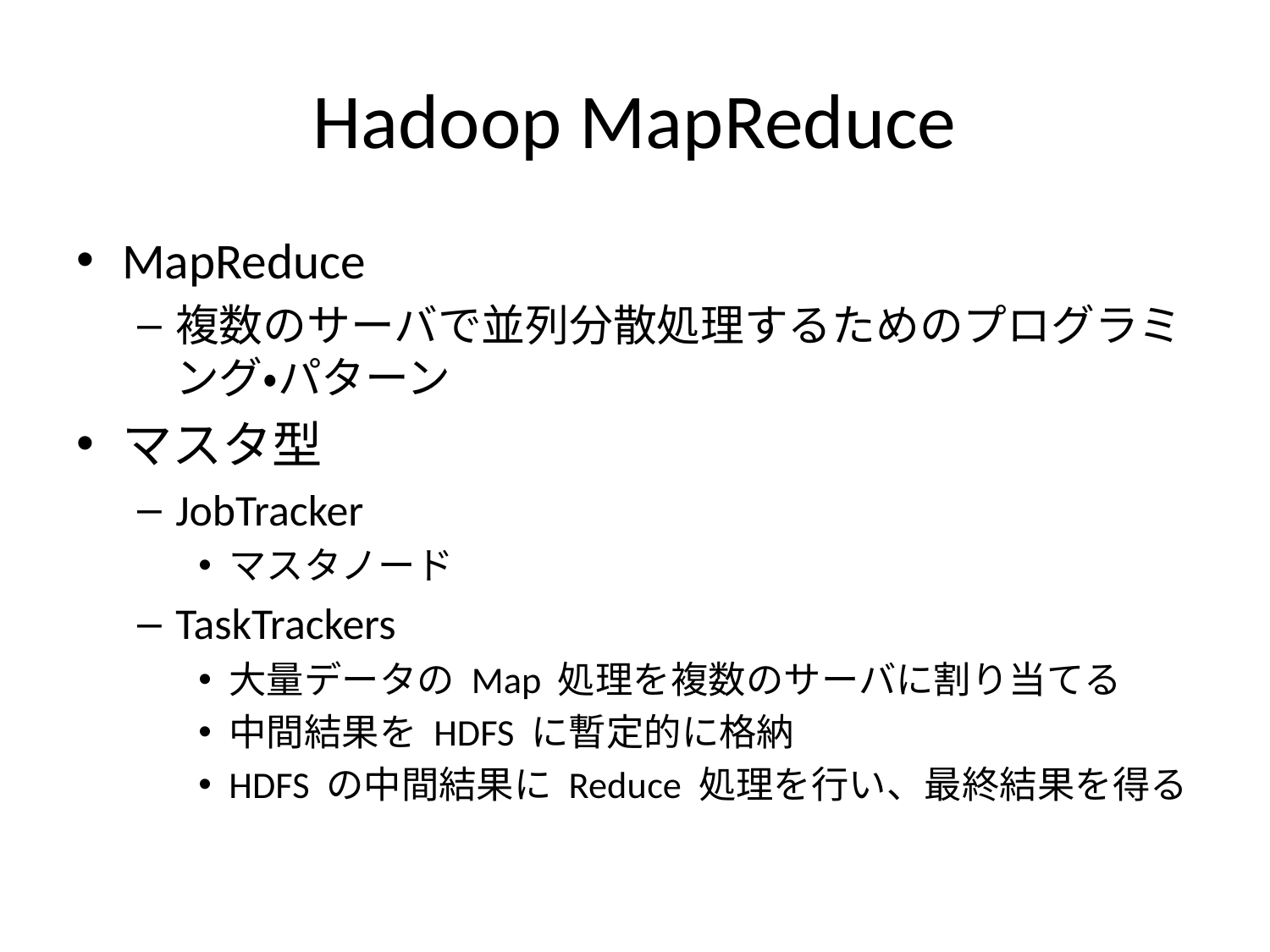

# Hadoop MapReduce
MapReduce
複数のサーバで並列分散処理するためのプログラミング・パターン
マスタ型
JobTracker
マスタノード
TaskTrackers
大量データの Map 処理を複数のサーバに割り当てる
中間結果を HDFS に暫定的に格納
HDFS の中間結果に Reduce 処理を行い、最終結果を得る